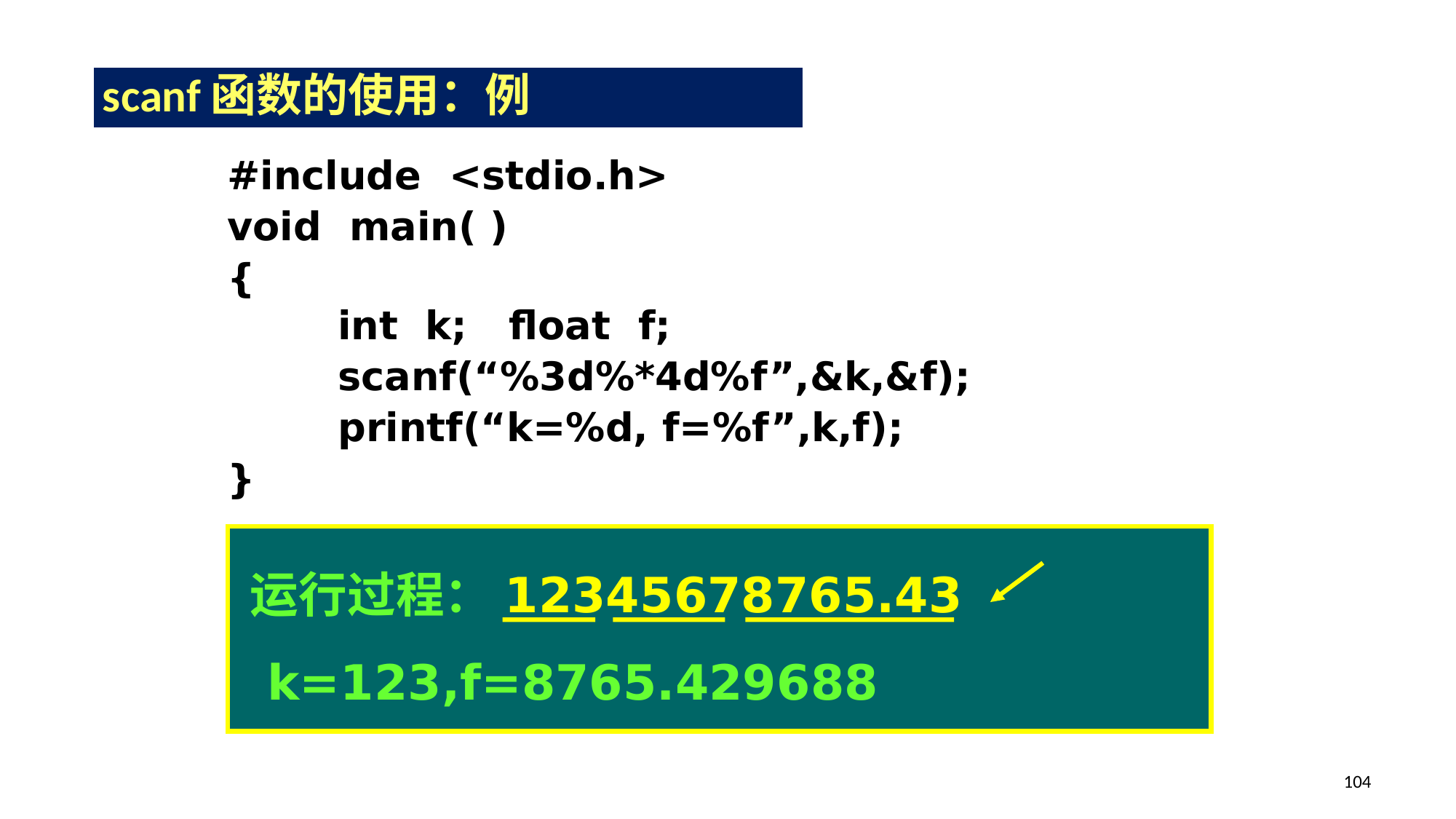

scanf函数的使用：例
#include  <stdio.h>
void  main( )
{
        int  k;   float  f;
        scanf(“%3d%*4d%f”,&k,&f);
        printf(“k=%d, f=%f”,k,f);
}
运行过程：12345678765.43
 k=123,f=8765.429688

104